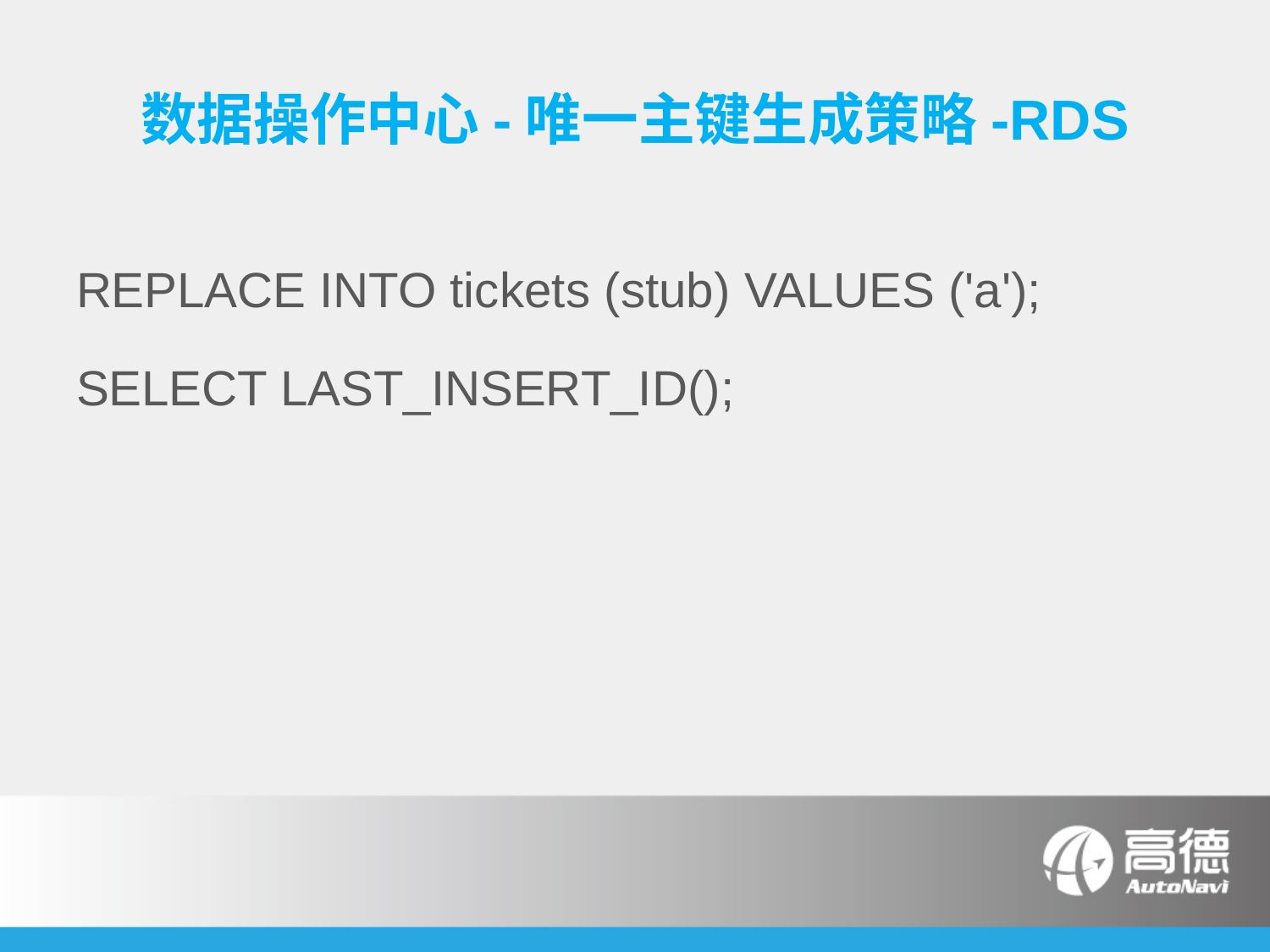

# 数据操作中心-唯一主键生成策略-RDS
REPLACE INTO tickets (stub) VALUES ('a');
SELECT LAST_INSERT_ID();